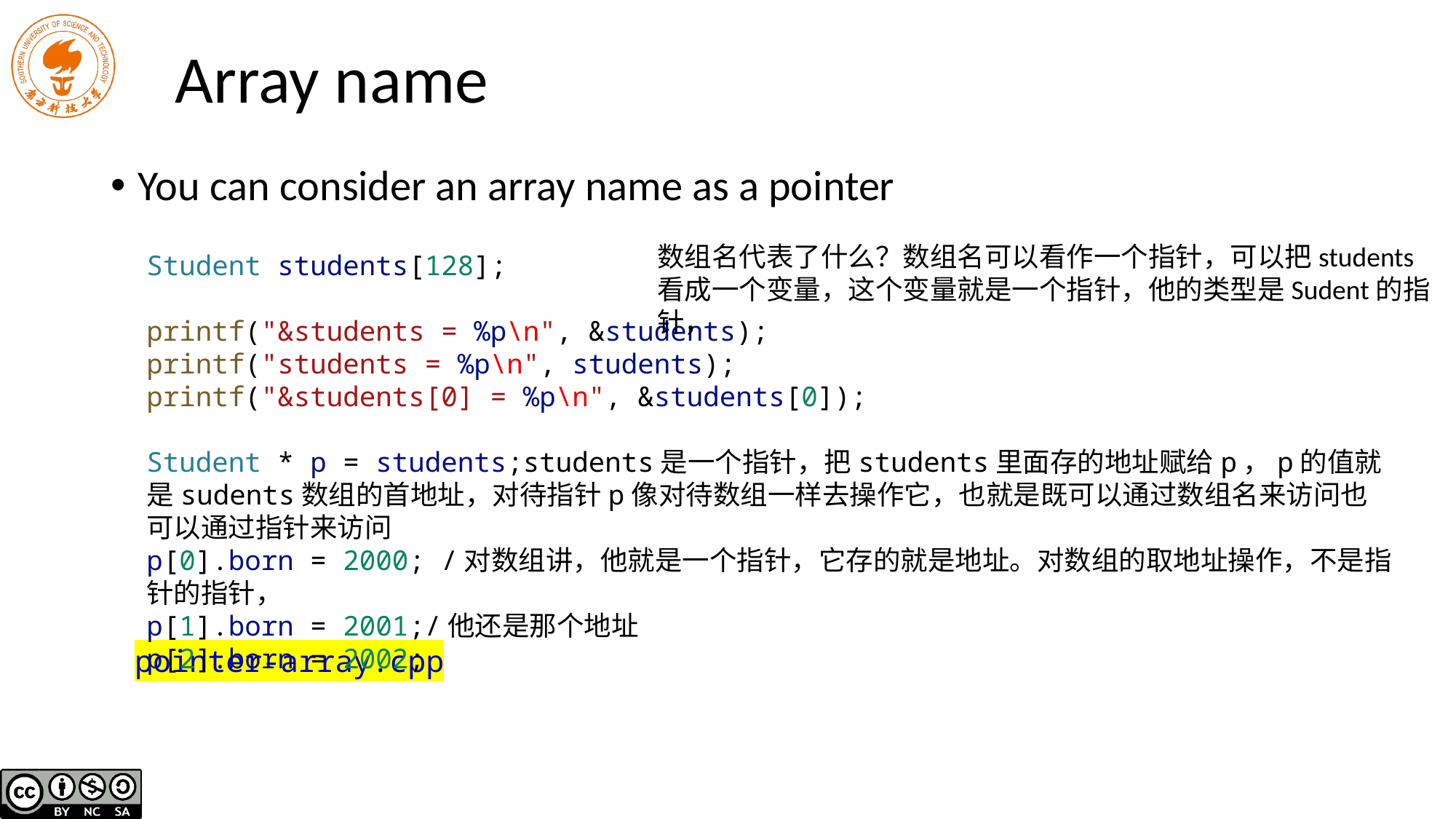

# Array name
You can consider an array name as a pointer
数组名代表了什么？数组名可以看作一个指针，可以把students看成一个变量，这个变量就是一个指针，他的类型是Sudent的指针，
Student students[128];

printf("&students = %p\n", &students);
printf("students = %p\n", students);
printf("&students[0] = %p\n", &students[0]);

Student * p = students;students是一个指针，把students里面存的地址赋给p，p的值就是sudents数组的首地址，对待指针p像对待数组一样去操作它，也就是既可以通过数组名来访问也可以通过指针来访问
p[0].born = 2000; /对数组讲，他就是一个指针，它存的就是地址。对数组的取地址操作，不是指针的指针，
p[1].born = 2001;/他还是那个地址
p[2].born = 2002;
pointer-array.cpp